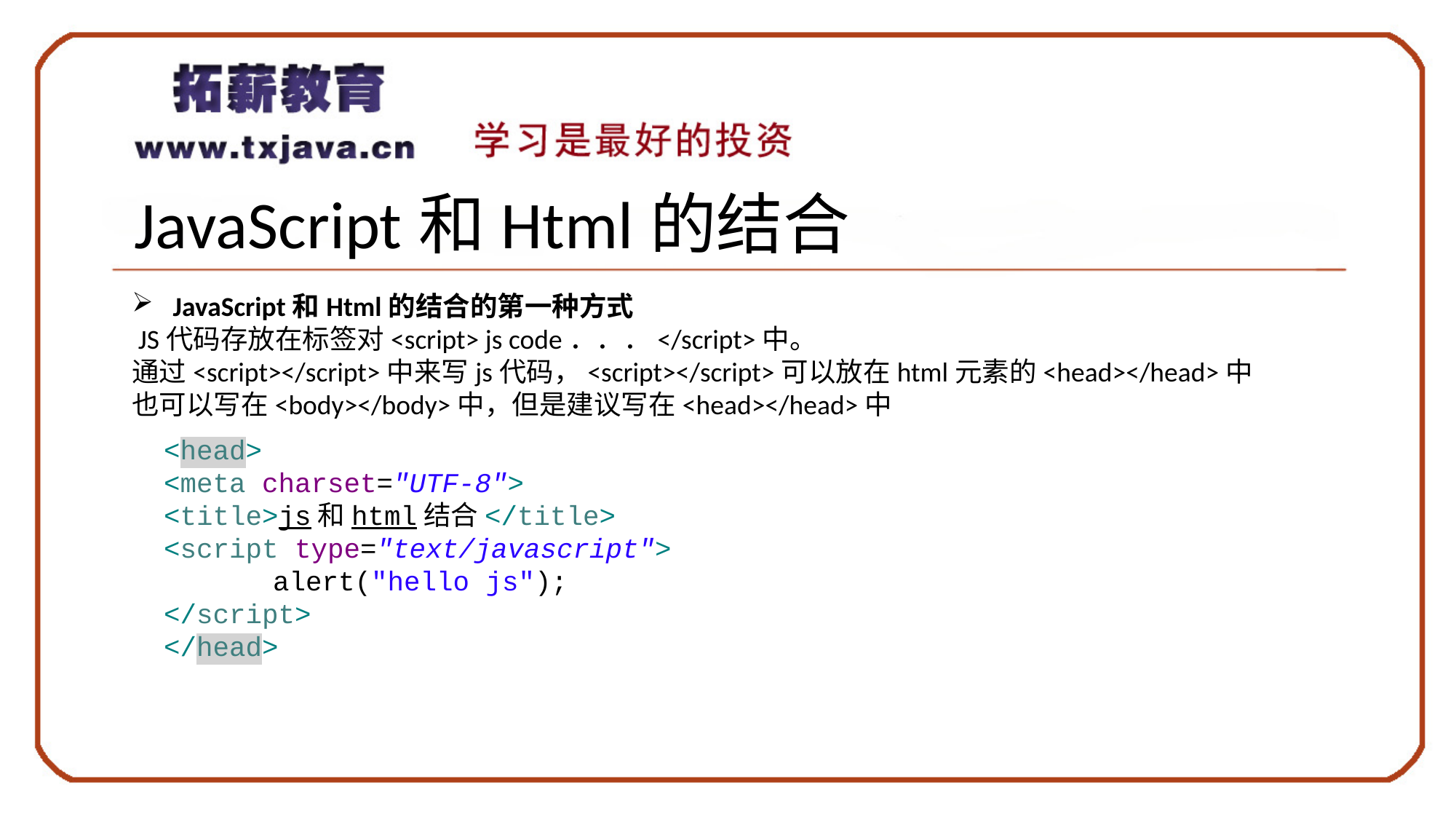

# JavaScript和Html的结合
JavaScript和Html的结合的第一种方式
 JS代码存放在标签对<script> js code．．．</script>中。
通过<script></script>中来写js代码，<script></script>可以放在html元素的<head></head>中
也可以写在<body></body>中，但是建议写在<head></head>中
<head>
<meta charset="UTF-8">
<title>js和html结合</title>
<script type="text/javascript">
	alert("hello js");
</script>
</head>